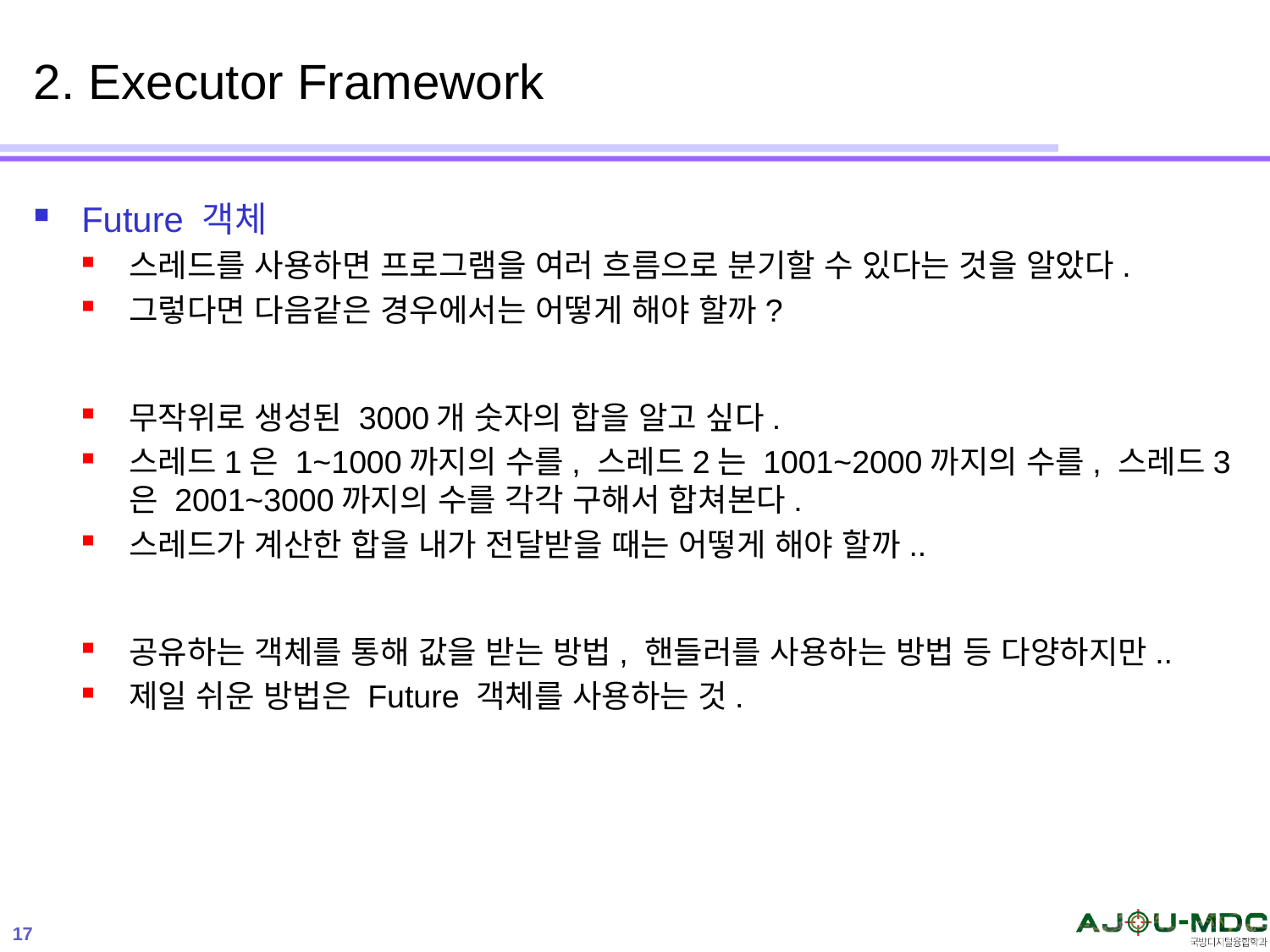

# 2. Executor Framework
Future 객체
스레드를 사용하면 프로그램을 여러 흐름으로 분기할 수 있다는 것을 알았다.
그렇다면 다음같은 경우에서는 어떻게 해야 할까?

무작위로 생성된 3000개 숫자의 합을 알고 싶다.
스레드1은 1~1000까지의 수를, 스레드2는 1001~2000까지의 수를, 스레드3은 2001~3000까지의 수를 각각 구해서 합쳐본다.
스레드가 계산한 합을 내가 전달받을 때는 어떻게 해야 할까..

공유하는 객체를 통해 값을 받는 방법, 핸들러를 사용하는 방법 등 다양하지만..
제일 쉬운 방법은 Future 객체를 사용하는 것.
17